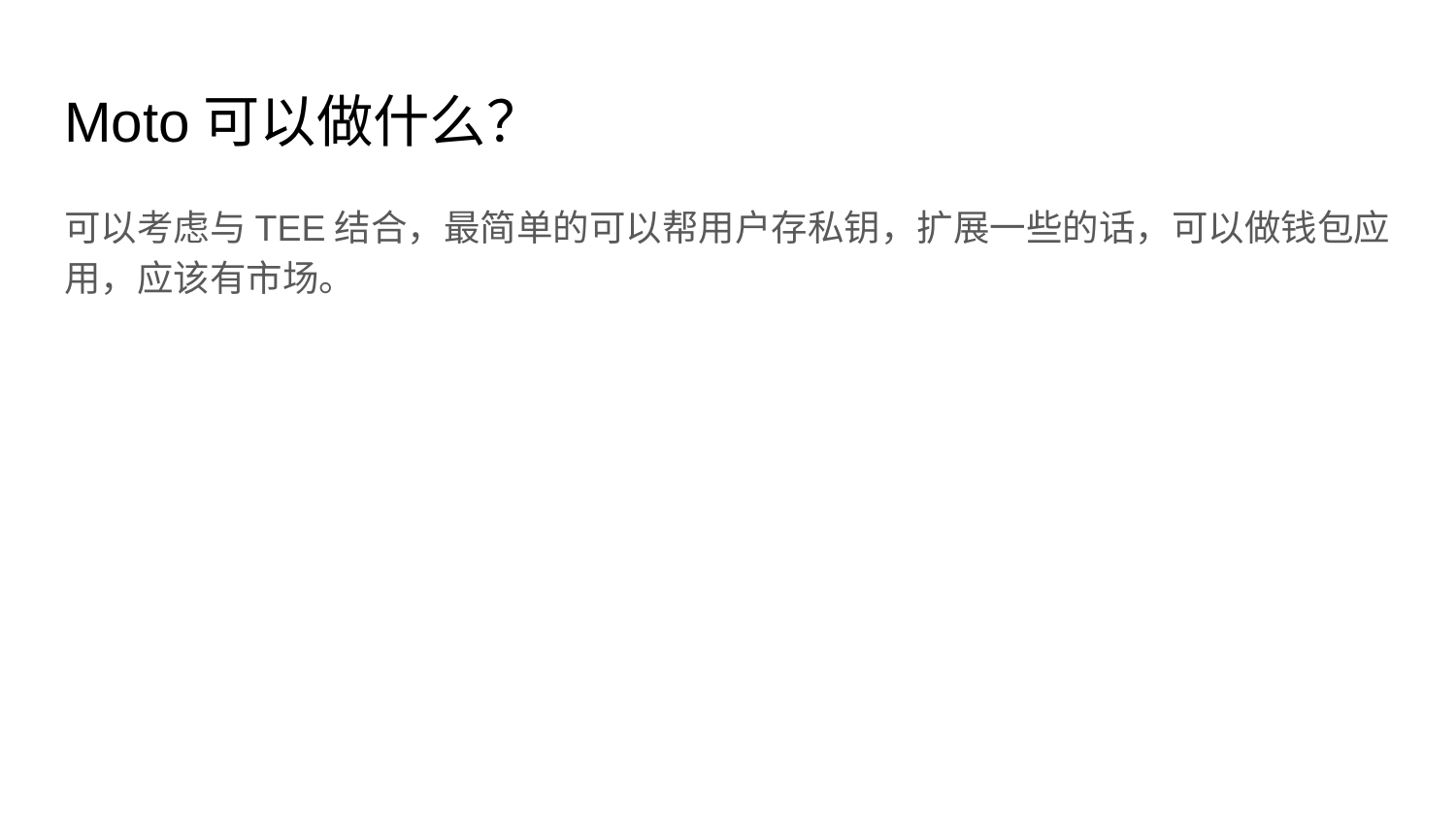

# Moto可以做什么？
可以考虑与TEE结合，最简单的可以帮用户存私钥，扩展一些的话，可以做钱包应用，应该有市场。